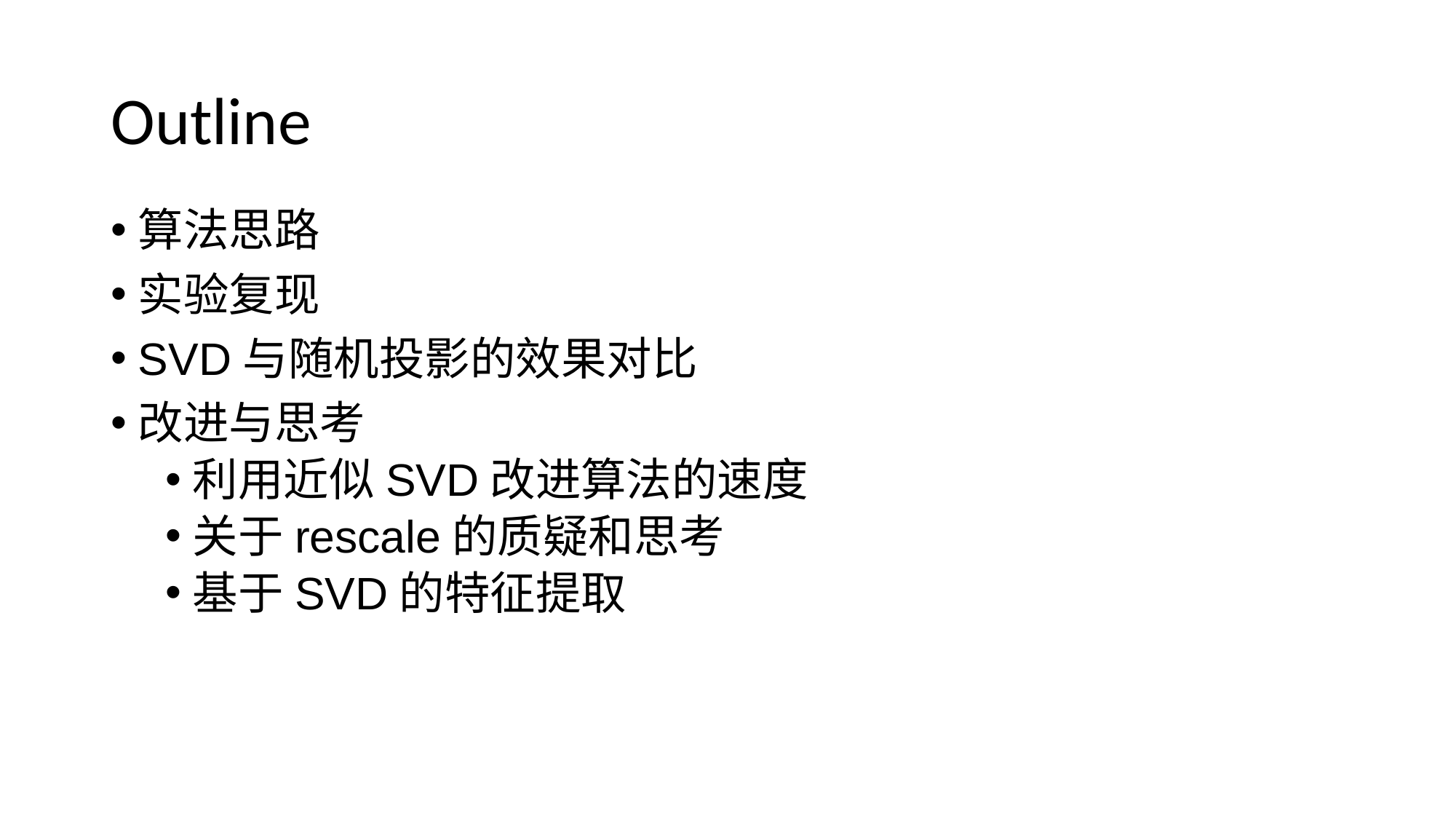

# Outline
算法思路
实验复现
SVD与随机投影的效果对比
改进与思考
利用近似SVD改进算法的速度
关于rescale的质疑和思考
基于SVD的特征提取